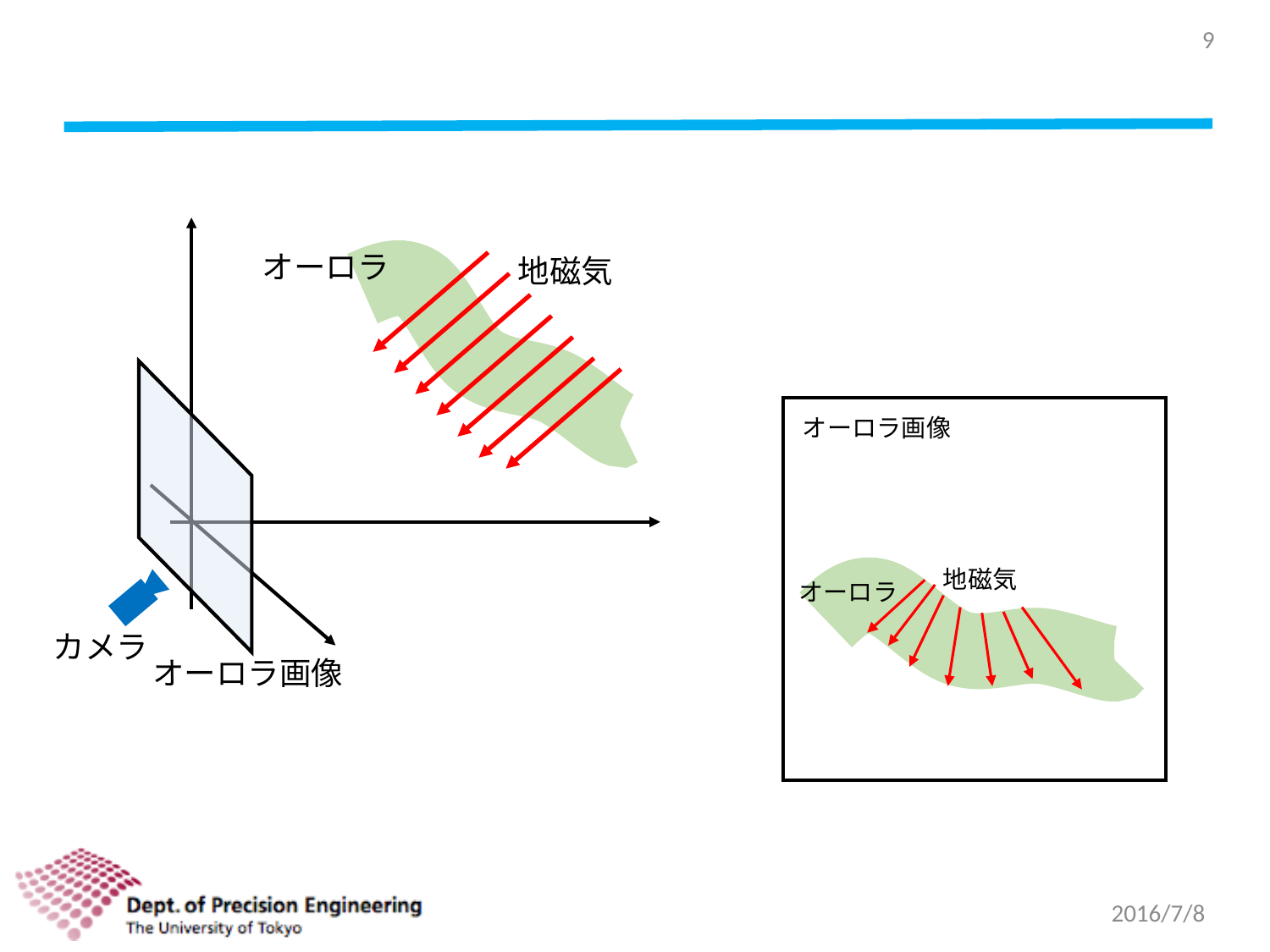

9
#

オーロラ
地磁気

カメラ
オーロラ画像

オーロラ画像
地磁気
オーロラ
2016/7/8